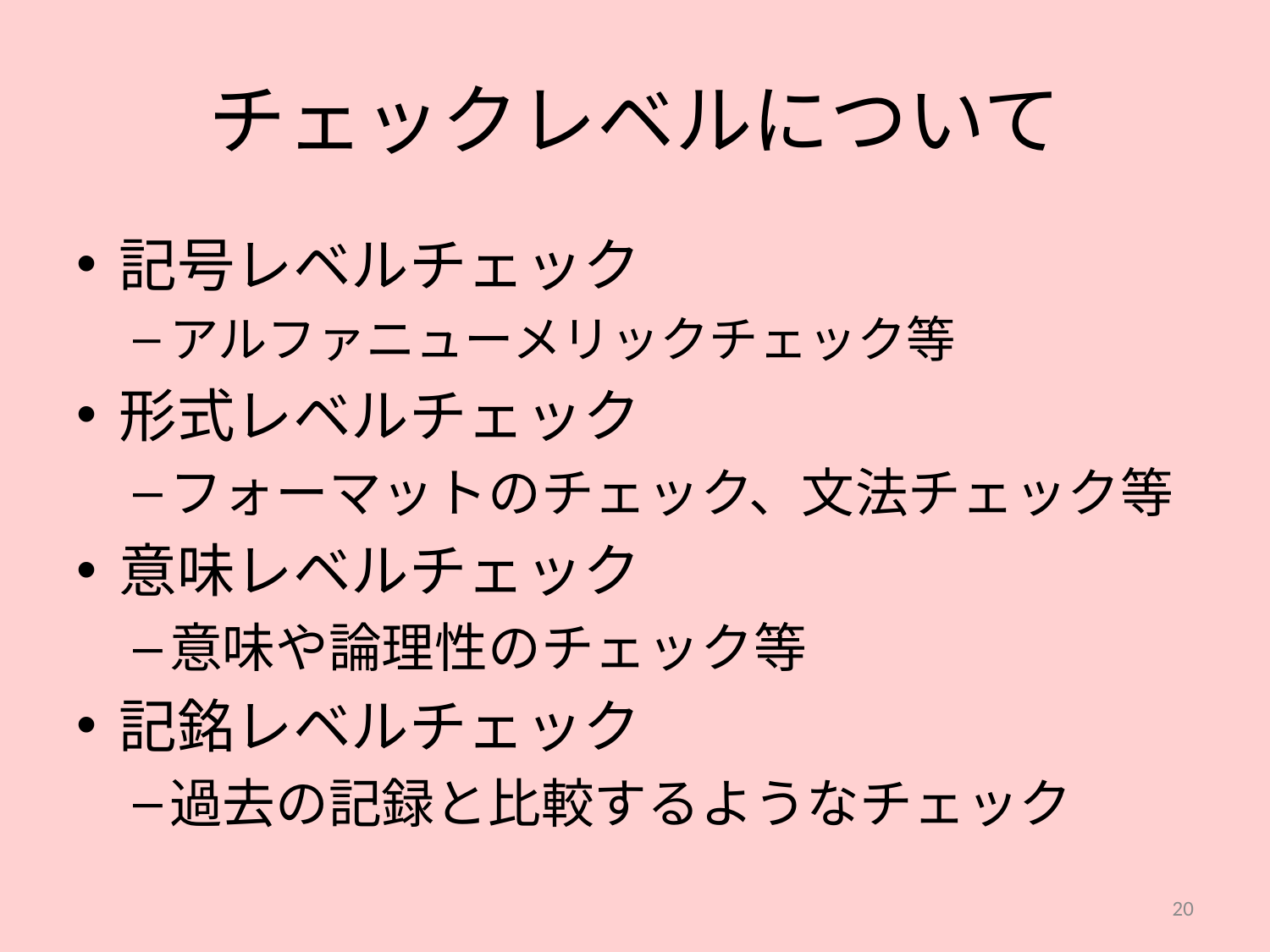

# チェックレベルについて
記号レベルチェック
アルファニューメリックチェック等
形式レベルチェック
フォーマットのチェック、文法チェック等
意味レベルチェック
意味や論理性のチェック等
記銘レベルチェック
過去の記録と比較するようなチェック
20